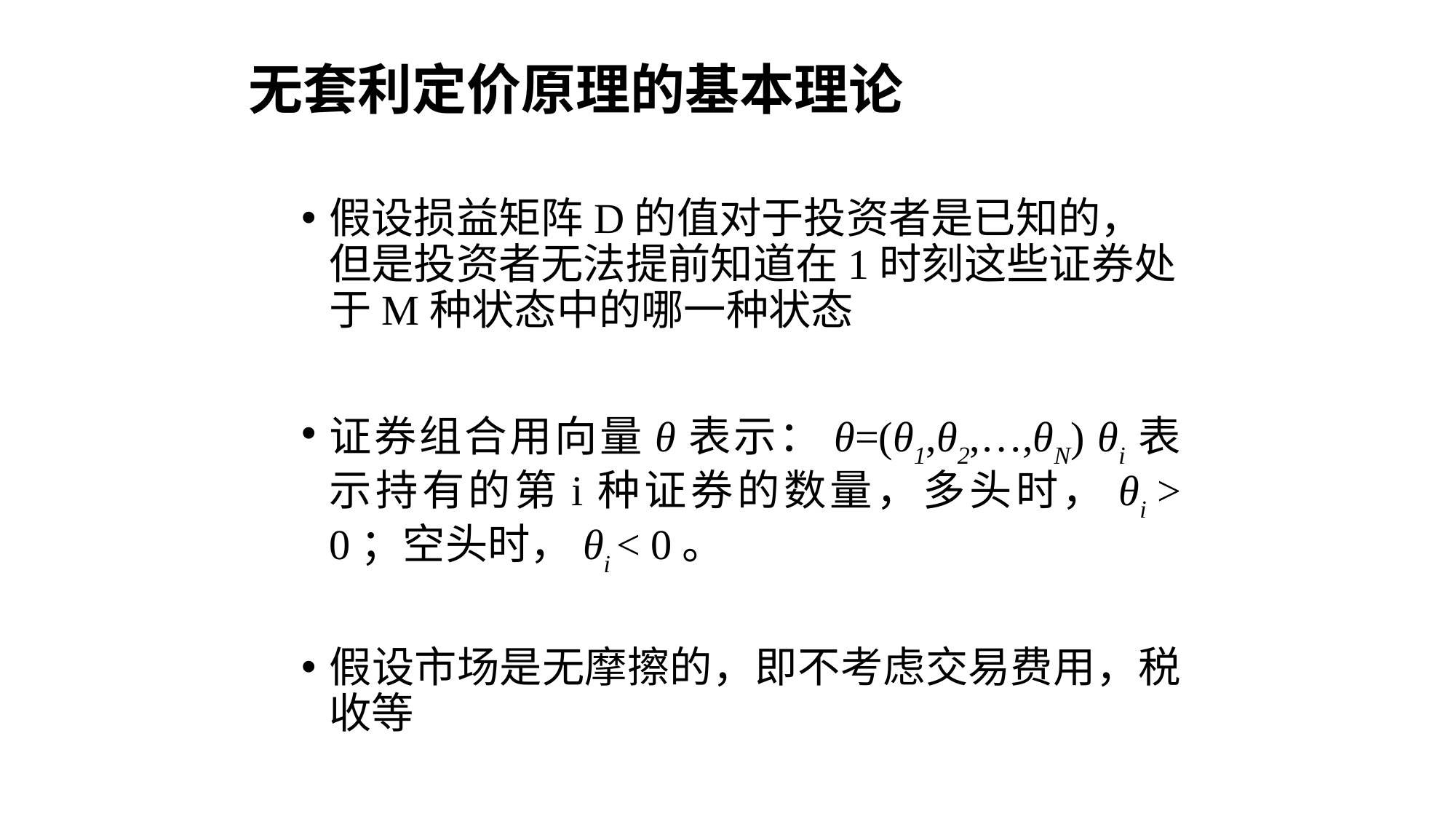

无套利定价原理的基本理论
假设损益矩阵D的值对于投资者是已知的，但是投资者无法提前知道在1时刻这些证券处于M种状态中的哪一种状态

证券组合用向量θ表示：θ=(θ1,θ2,…,θN) θi表示持有的第i种证券的数量，多头时，θi > 0；空头时，θi < 0。

假设市场是无摩擦的，即不考虑交易费用，税收等